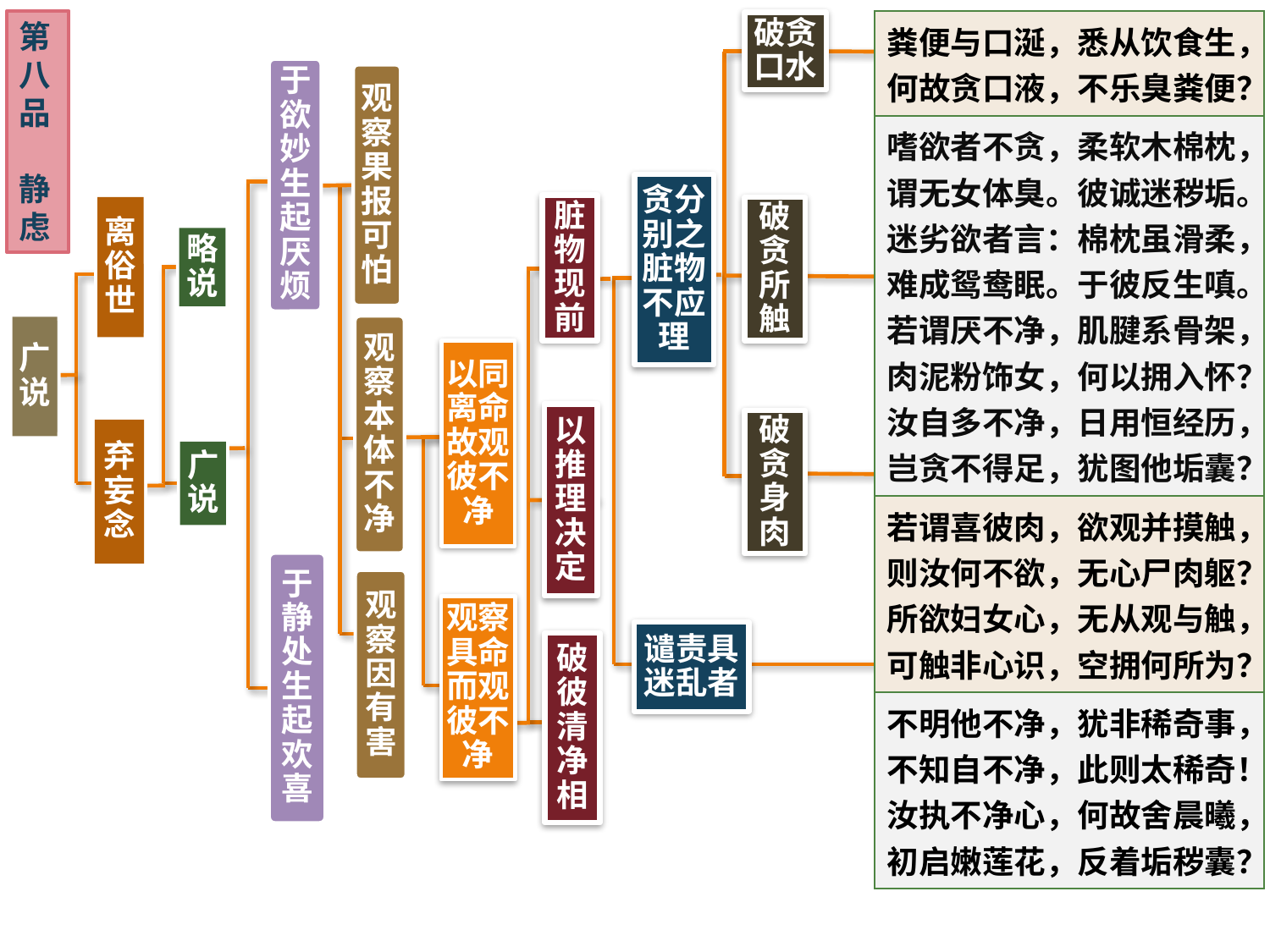

第八品

静虑
| 粪便与口涎，悉从饮食生，何故贪口液，不乐臭粪便？ |
| --- |
| 嗜欲者不贪，柔软木棉枕，谓无女体臭。彼诚迷秽垢。迷劣欲者言：棉枕虽滑柔，难成鸳鸯眠。于彼反生嗔。若谓厌不净，肌腱系骨架，肉泥粉饰女，何以拥入怀？汝自多不净，日用恒经历，岂贪不得足，犹图他垢囊？ |
| 若谓喜彼肉，欲观并摸触，则汝何不欲，无心尸肉躯？所欲妇女心，无从观与触，可触非心识，空拥何所为？ |
| 不明他不净，犹非稀奇事，不知自不净，此则太稀奇！汝执不净心，何故舍晨曦，初启嫩莲花，反着垢秽囊？ |
破贪口水
于欲妙生起厌烦

观察果报可怕
贪分别之脏物不应理
脏物现前

离俗世
破贪所触

略说

广说

观察本体不净
以同离命故观彼不净
以推理决定
破贪身肉

弃妄念

广说
于静处生起欢喜

观察因有害
观察具命而观彼不净
谴责具迷乱者
破彼清净相